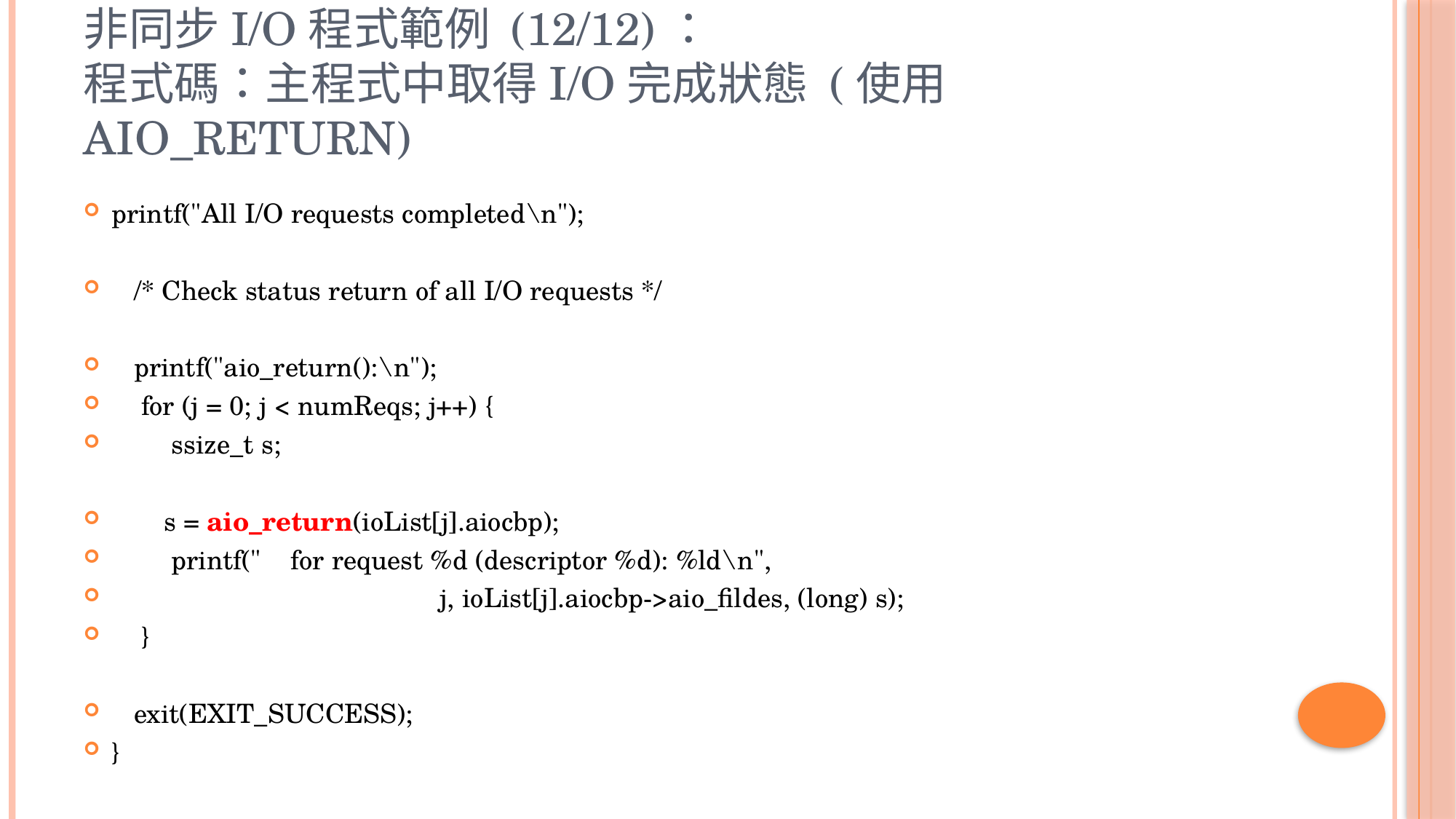

# 非同步I/O程式範例 (12/12)： 程式碼：主程式中取得I/O完成狀態 (使用aio_return)
printf("All I/O requests completed\n");

   /* Check status return of all I/O requests */

   printf("aio_return():\n");
    for (j = 0; j < numReqs; j++) {
        ssize_t s;

       s = aio_return(ioList[j].aiocbp);
        printf("    for request %d (descriptor %d): %ld\n",
                                            j, ioList[j].aiocbp->aio_fildes, (long) s);
    }

   exit(EXIT_SUCCESS);
}